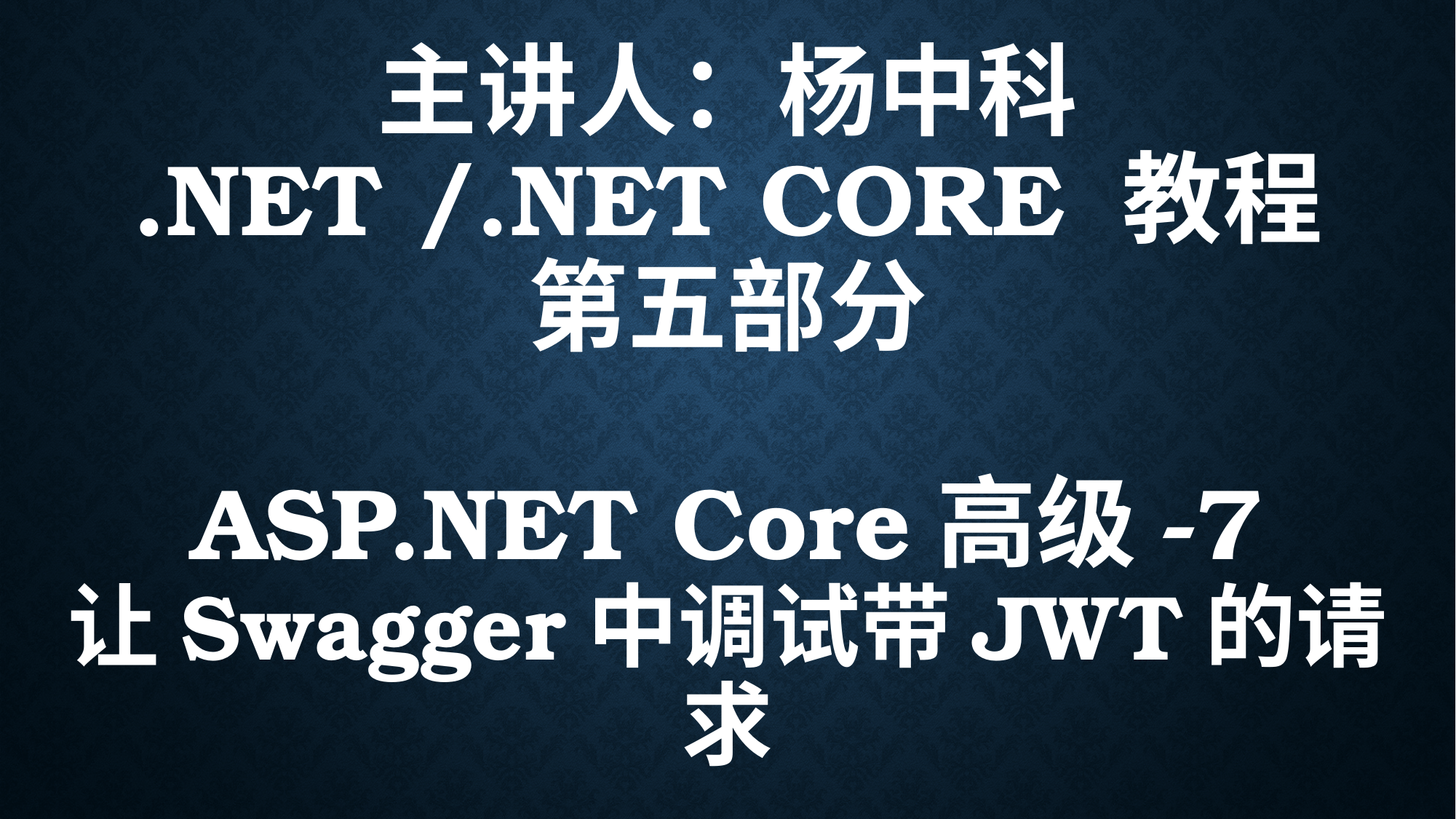

# 主讲人：杨中科 .NET /.NET Core 教程 第五部分 ASP.NET Core高级-7 让Swagger中调试带JWT的请求